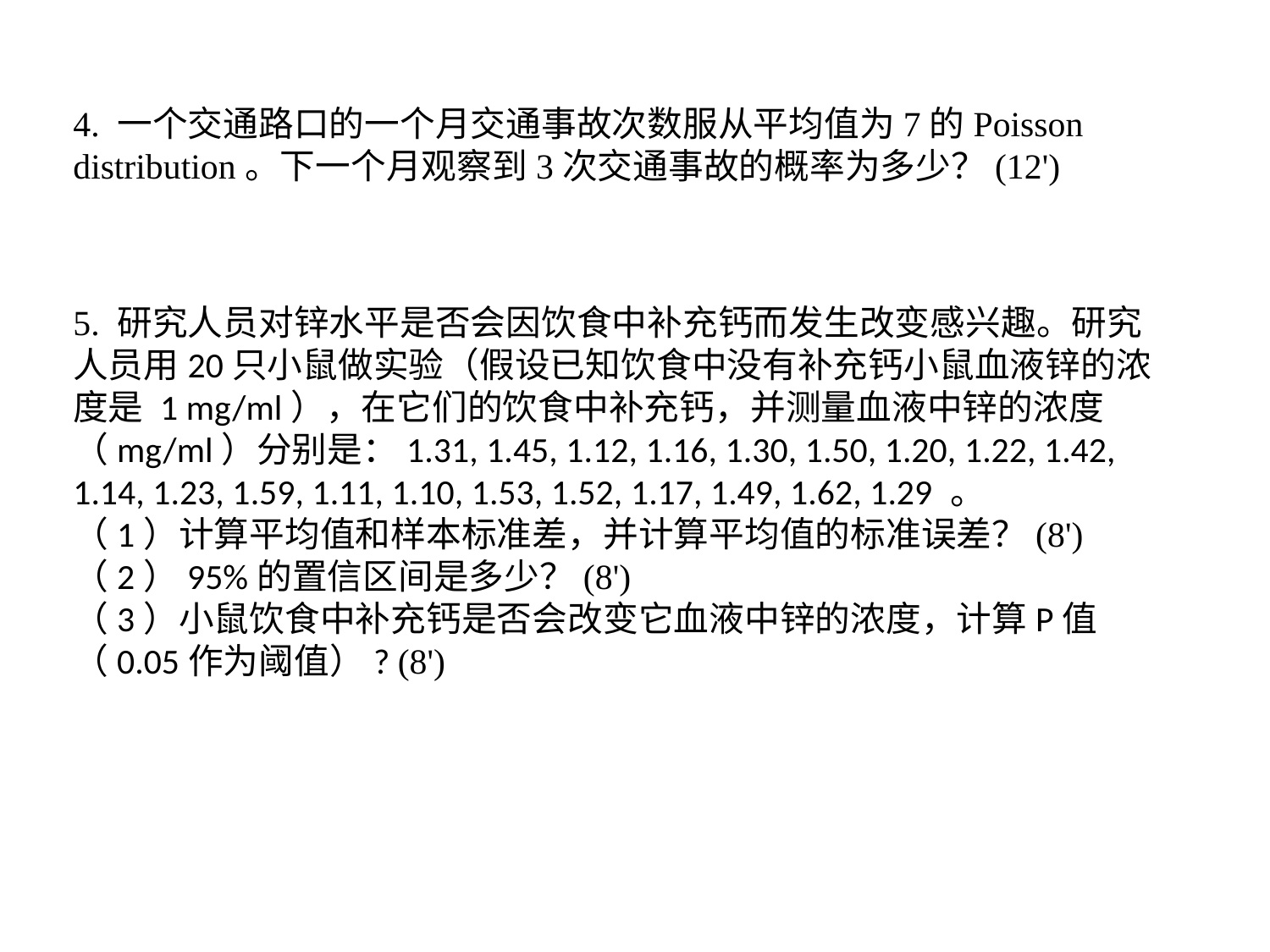

4. 一个交通路口的一个月交通事故次数服从平均值为7的Poisson distribution。下一个月观察到3次交通事故的概率为多少？(12')

5. 研究人员对锌水平是否会因饮食中补充钙而发生改变感兴趣。研究人员用20只小鼠做实验（假设已知饮食中没有补充钙小鼠血液锌的浓度是 1 mg/ml），在它们的饮食中补充钙，并测量血液中锌的浓度（mg/ml）分别是：1.31, 1.45, 1.12, 1.16, 1.30, 1.50, 1.20, 1.22, 1.42, 1.14, 1.23, 1.59, 1.11, 1.10, 1.53, 1.52, 1.17, 1.49, 1.62, 1.29 。
（1）计算平均值和样本标准差，并计算平均值的标准误差？(8')
（2）95%的置信区间是多少？(8')
（3）小鼠饮食中补充钙是否会改变它血液中锌的浓度，计算P值（0.05作为阈值）? (8')